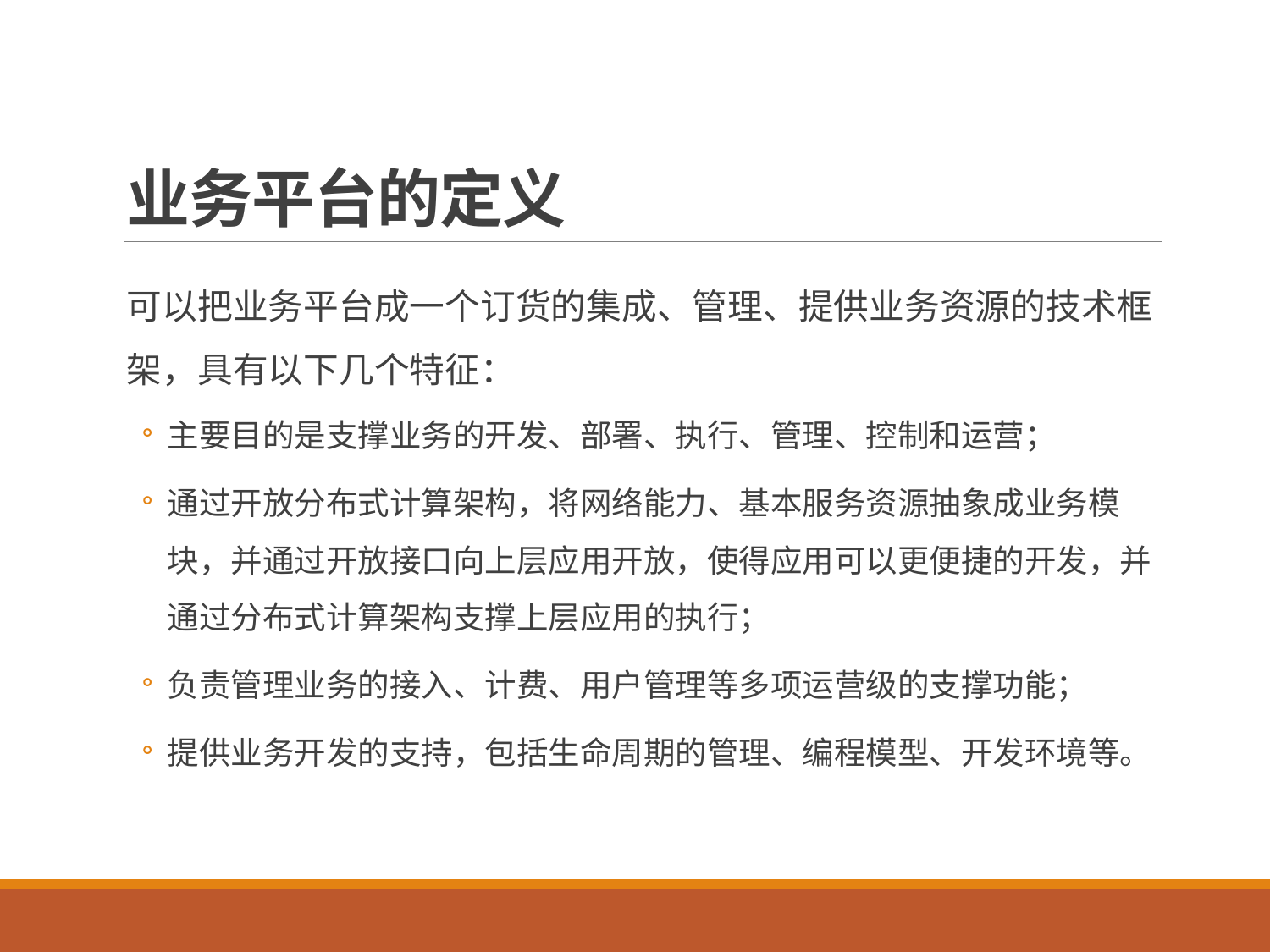

# 业务平台的定义
可以把业务平台成一个订货的集成、管理、提供业务资源的技术框架，具有以下几个特征：
主要目的是支撑业务的开发、部署、执行、管理、控制和运营；
通过开放分布式计算架构，将网络能力、基本服务资源抽象成业务模块，并通过开放接口向上层应用开放，使得应用可以更便捷的开发，并通过分布式计算架构支撑上层应用的执行；
负责管理业务的接入、计费、用户管理等多项运营级的支撑功能；
提供业务开发的支持，包括生命周期的管理、编程模型、开发环境等。